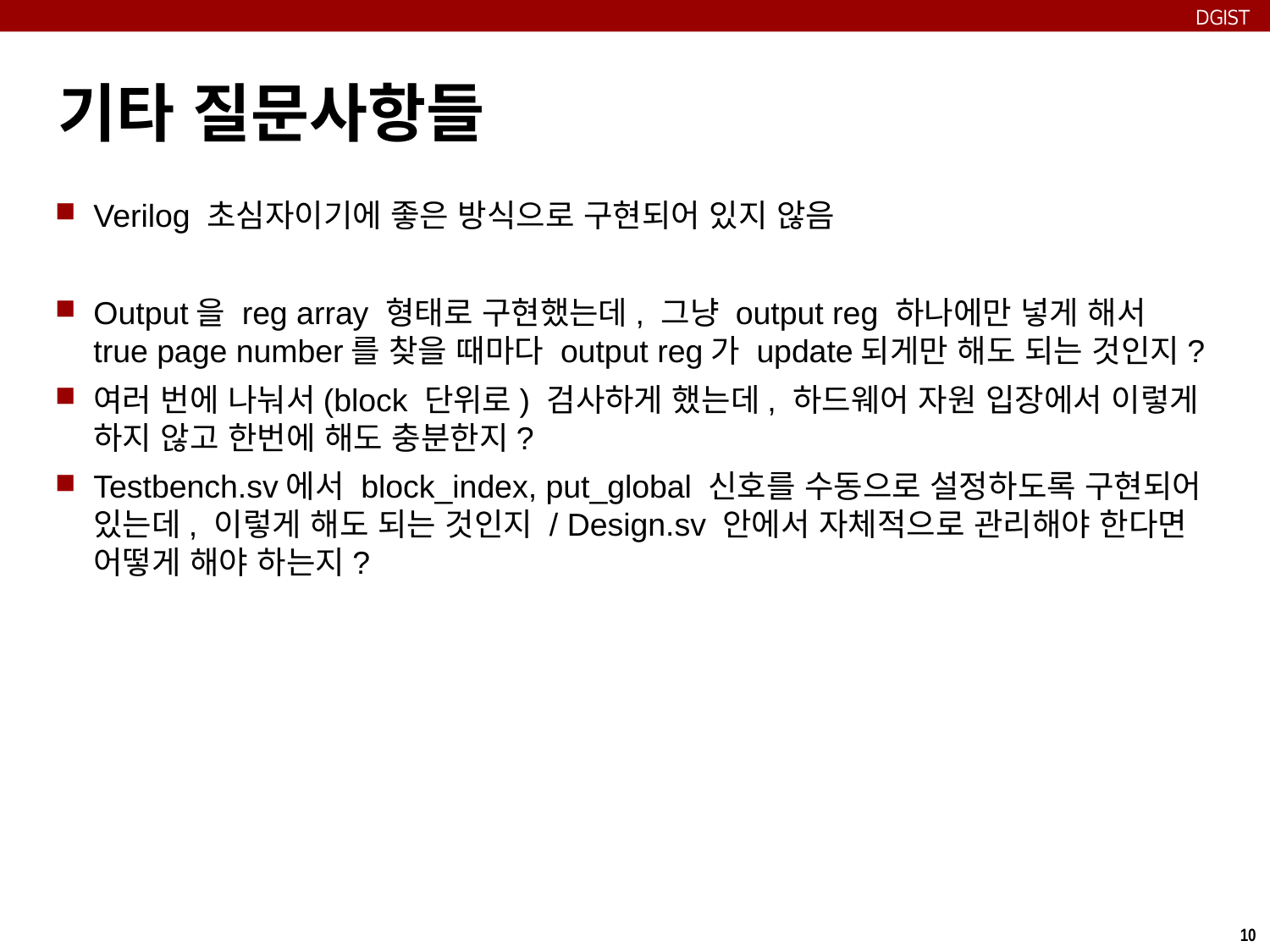

DGIST
# 기타 질문사항들
Verilog 초심자이기에 좋은 방식으로 구현되어 있지 않음

Output을 reg array 형태로 구현했는데, 그냥 output reg 하나에만 넣게 해서 true page number를 찾을 때마다 output reg가 update되게만 해도 되는 것인지?
여러 번에 나눠서(block 단위로) 검사하게 했는데, 하드웨어 자원 입장에서 이렇게 하지 않고 한번에 해도 충분한지?
Testbench.sv에서 block_index, put_global 신호를 수동으로 설정하도록 구현되어 있는데, 이렇게 해도 되는 것인지 / Design.sv 안에서 자체적으로 관리해야 한다면 어떻게 해야 하는지?